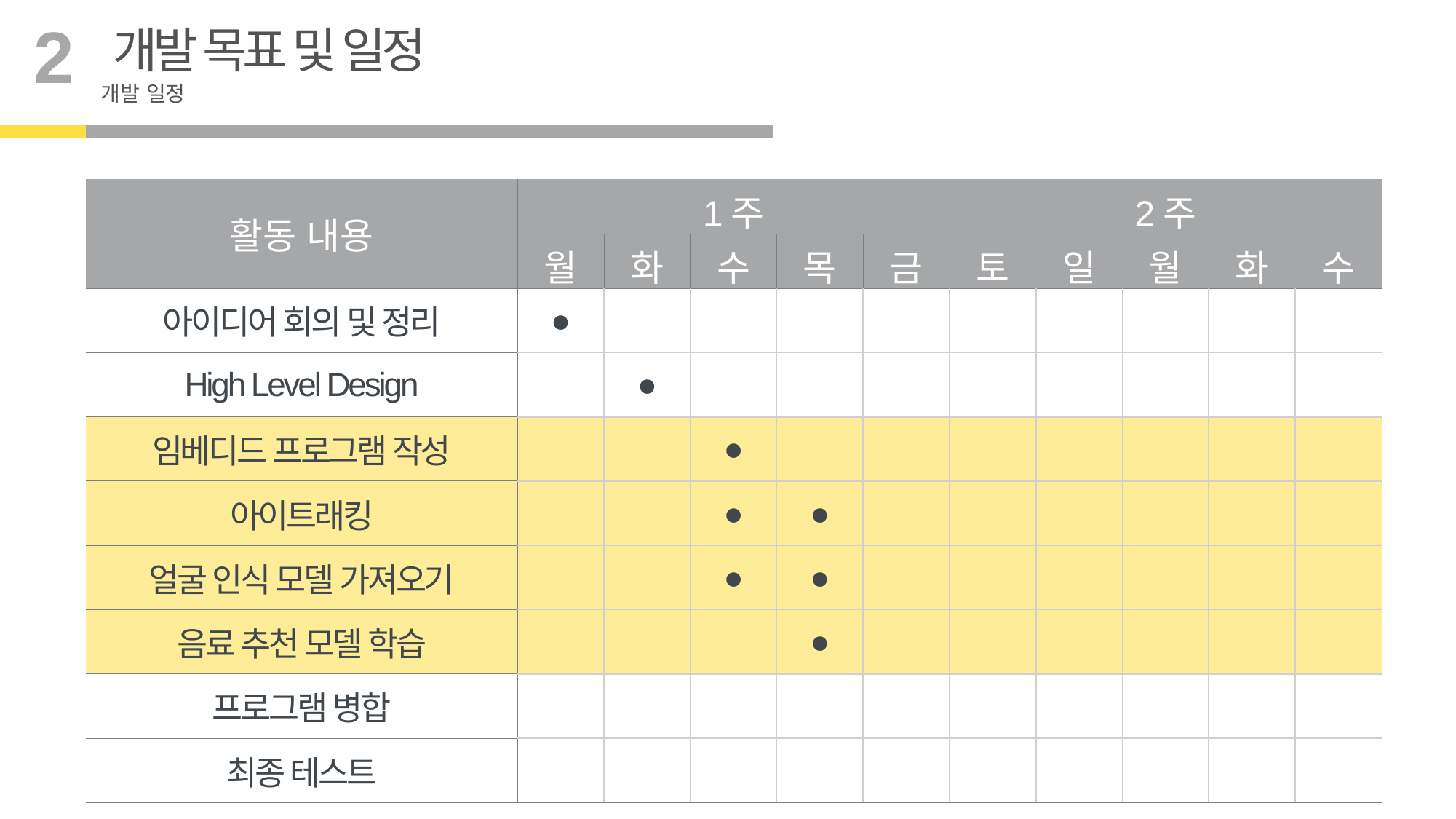

2
개발 목표 및 일정
개발 일정

| 활동 내용 | 1주 |  |  |  |  | 2주 |  |  |  |  |
| --- | --- | --- | --- | --- | --- | --- | --- | --- | --- | --- |
|  | 월 | 화 | 수 | 목 | 금 | 토 | 일 | 월 | 화 | 수 |
| 아이디어 회의 및 정리 | ● |  |  |  |  |  |  |  |  |  |
| High Level Design |  | ● |  |  |  |  |  |  |  |  |
| 임베디드 프로그램 작성 |  |  | ● |  |  |  |  |  |  |  |
| 아이트래킹 |  |  | ● | ● |  |  |  |  |  |  |
| 얼굴 인식 모델 가져오기 |  |  | ● | ● |  |  |  |  |  |  |
| 음료 추천 모델 학습 |  |  |  | ● |  |  |  |  |  |  |
| 프로그램 병합 |  |  |  |  |  |  |  |  |  |  |
| 최종 테스트 |  |  |  |  |  |  |  |  |  |  |